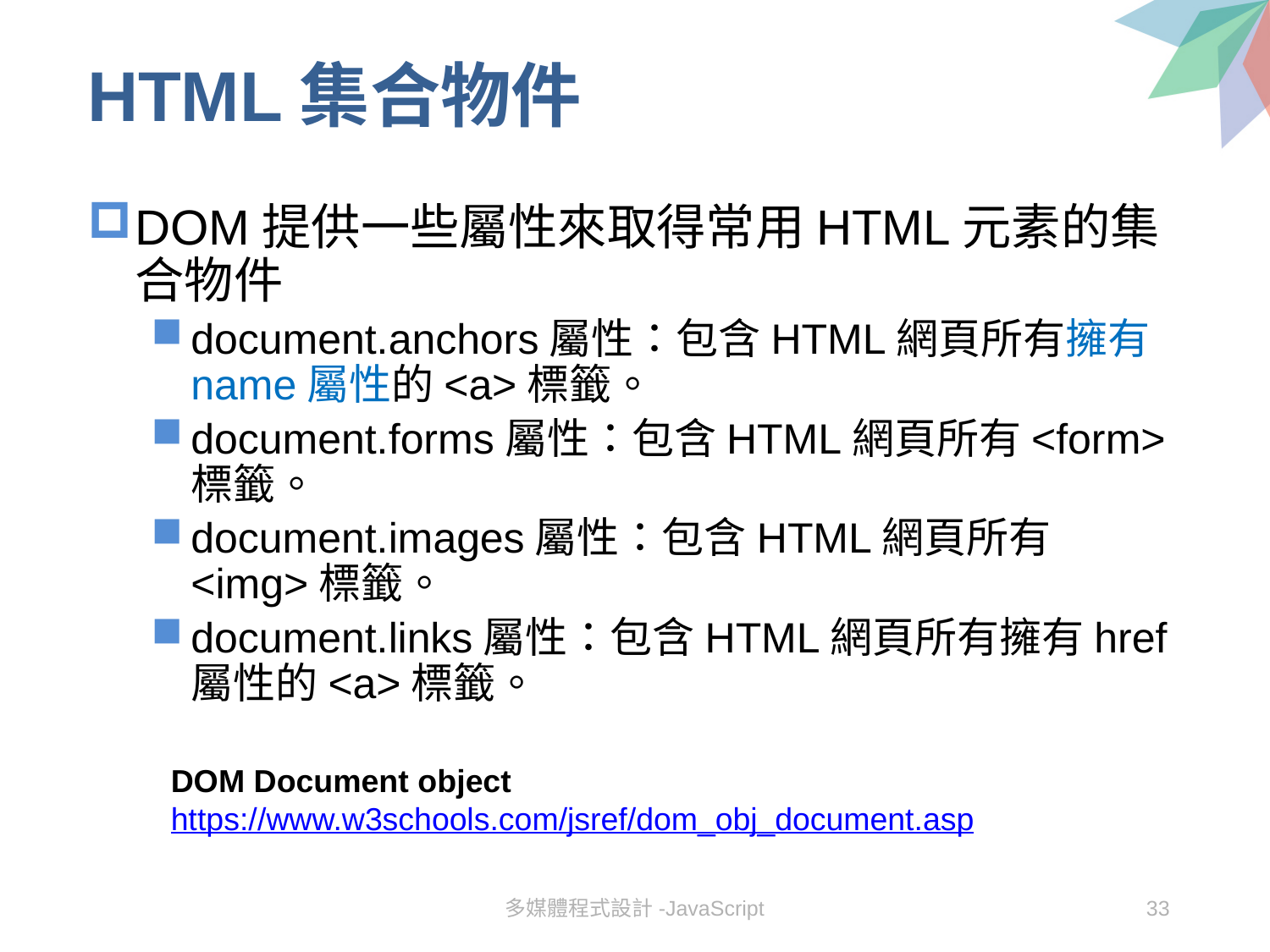

# HTML集合物件
DOM提供一些屬性來取得常用HTML元素的集合物件
document.anchors屬性：包含HTML網頁所有擁有name屬性的<a>標籤。
document.forms屬性：包含HTML網頁所有<form>標籤。
document.images屬性：包含HTML網頁所有<img>標籤。
document.links屬性：包含HTML網頁所有擁有href屬性的<a>標籤。
DOM Document object
https://www.w3schools.com/jsref/dom_obj_document.asp

多媒體程式設計-JavaScript
33